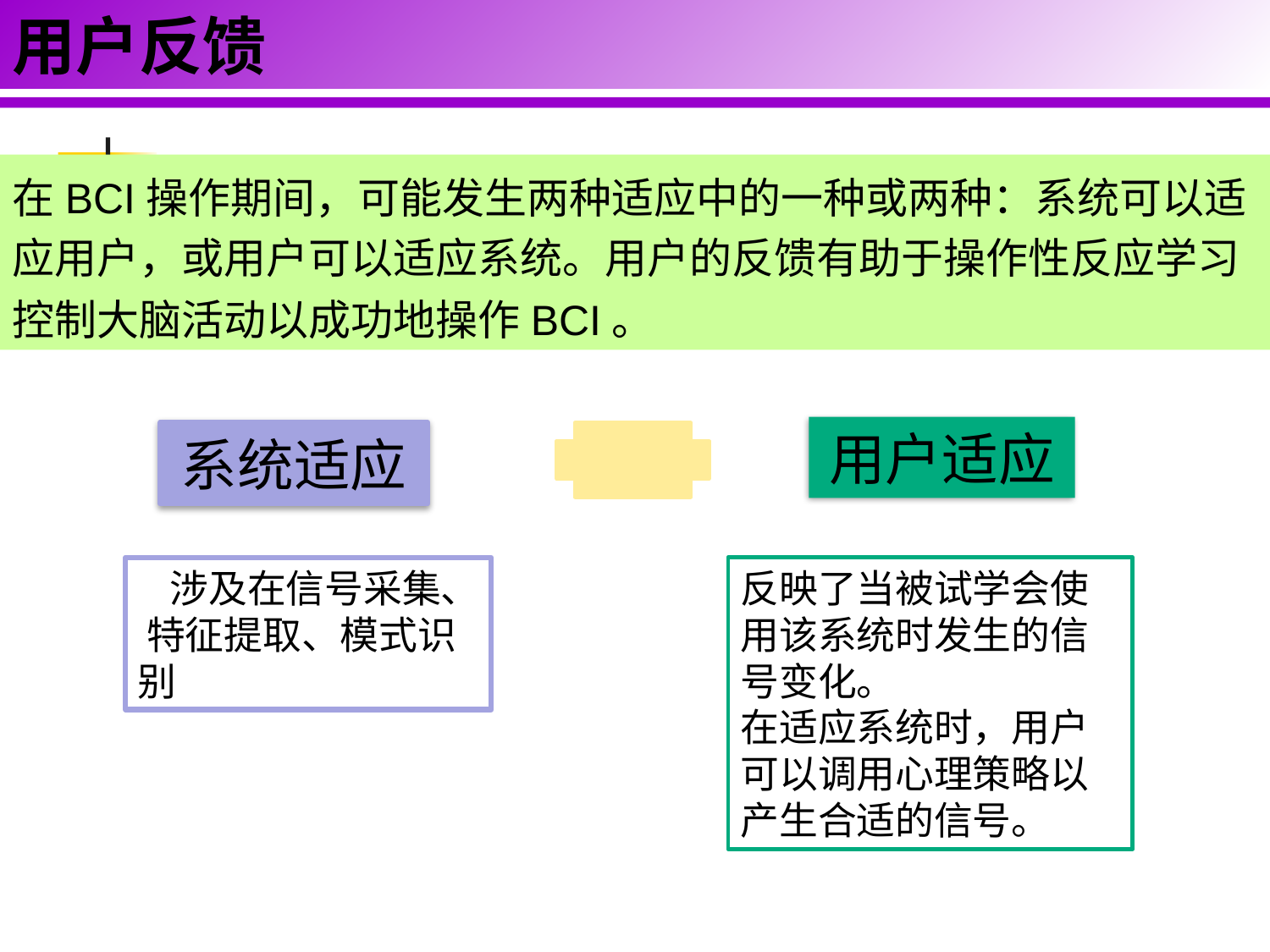

用户反馈

在BCI操作期间，可能发生两种适应中的一种或两种：系统可以适应用户，或用户可以适应系统。用户的反馈有助于操作性反应学习控制大脑活动以成功地操作BCI。
用户适应
系统适应
   涉及在信号采集、 特征提取、模式识别

反映了当被试学会使用该系统时发生的信号变化。
在适应系统时，用户可以调用心理策略以产生合适的信号。